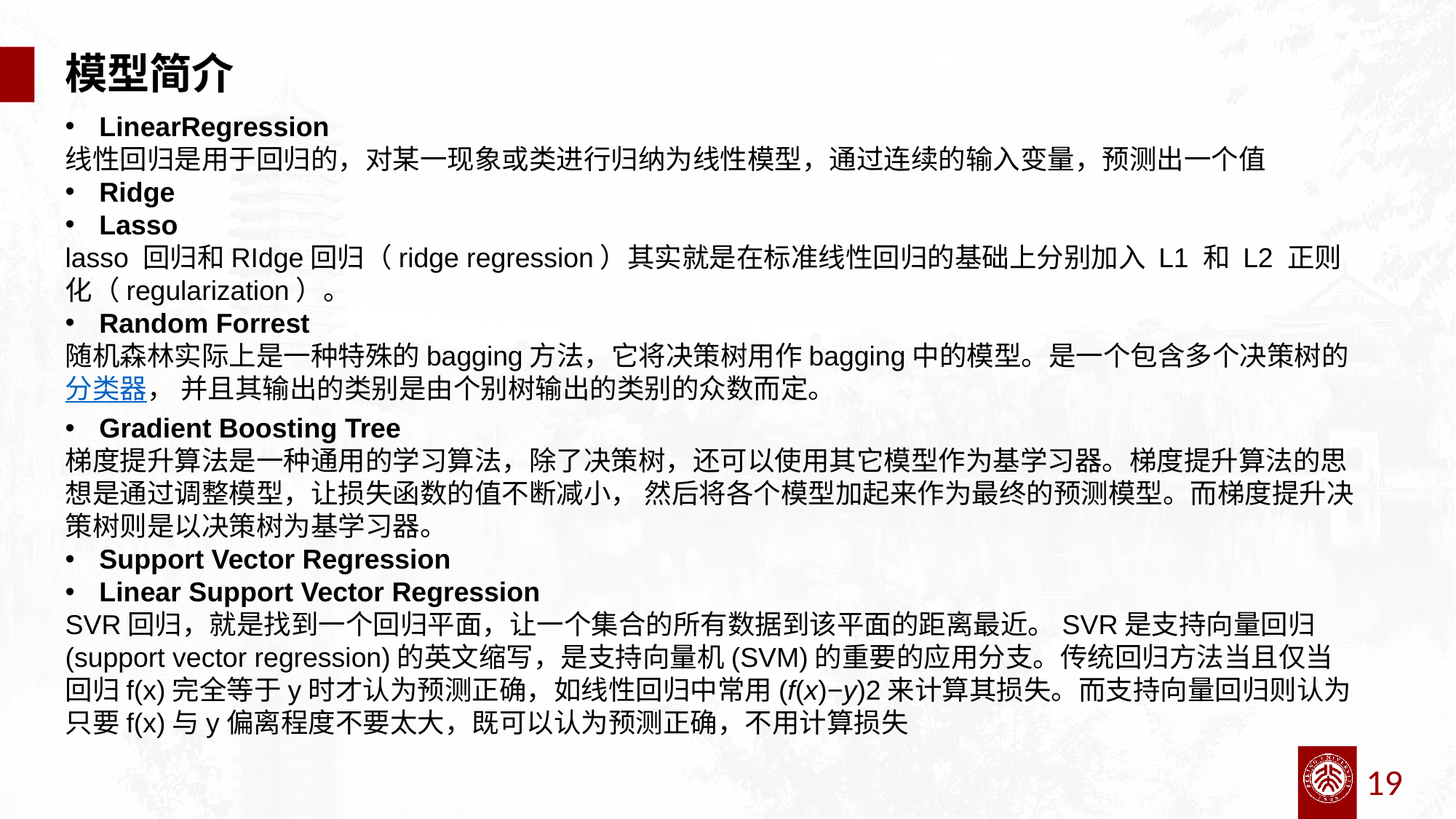

模型简介

LinearRegression
线性回归是用于回归的，对某一现象或类进行归纳为线性模型，通过连续的输入变量，预测出一个值
Ridge
Lasso
lasso 回归和RIdge回归（ridge regression）其实就是在标准线性回归的基础上分别加入 L1 和 L2 正则化（regularization）。
Random Forrest
随机森林实际上是一种特殊的bagging方法，它将决策树用作bagging中的模型。是一个包含多个决策树的分类器， 并且其输出的类别是由个别树输出的类别的众数而定。
Gradient Boosting Tree
梯度提升算法是一种通用的学习算法，除了决策树，还可以使用其它模型作为基学习器。梯度提升算法的思想是通过调整模型，让损失函数的值不断减小， 然后将各个模型加起来作为最终的预测模型。而梯度提升决策树则是以决策树为基学习器。
Support Vector Regression
Linear Support Vector Regression
SVR回归，就是找到一个回归平面，让一个集合的所有数据到该平面的距离最近。SVR是支持向量回归(support vector regression)的英文缩写，是支持向量机(SVM)的重要的应用分支。传统回归方法当且仅当回归f(x)完全等于y时才认为预测正确，如线性回归中常用(f(x)−y)2来计算其损失。而支持向量回归则认为只要f(x)与y偏离程度不要太大，既可以认为预测正确，不用计算损失

19